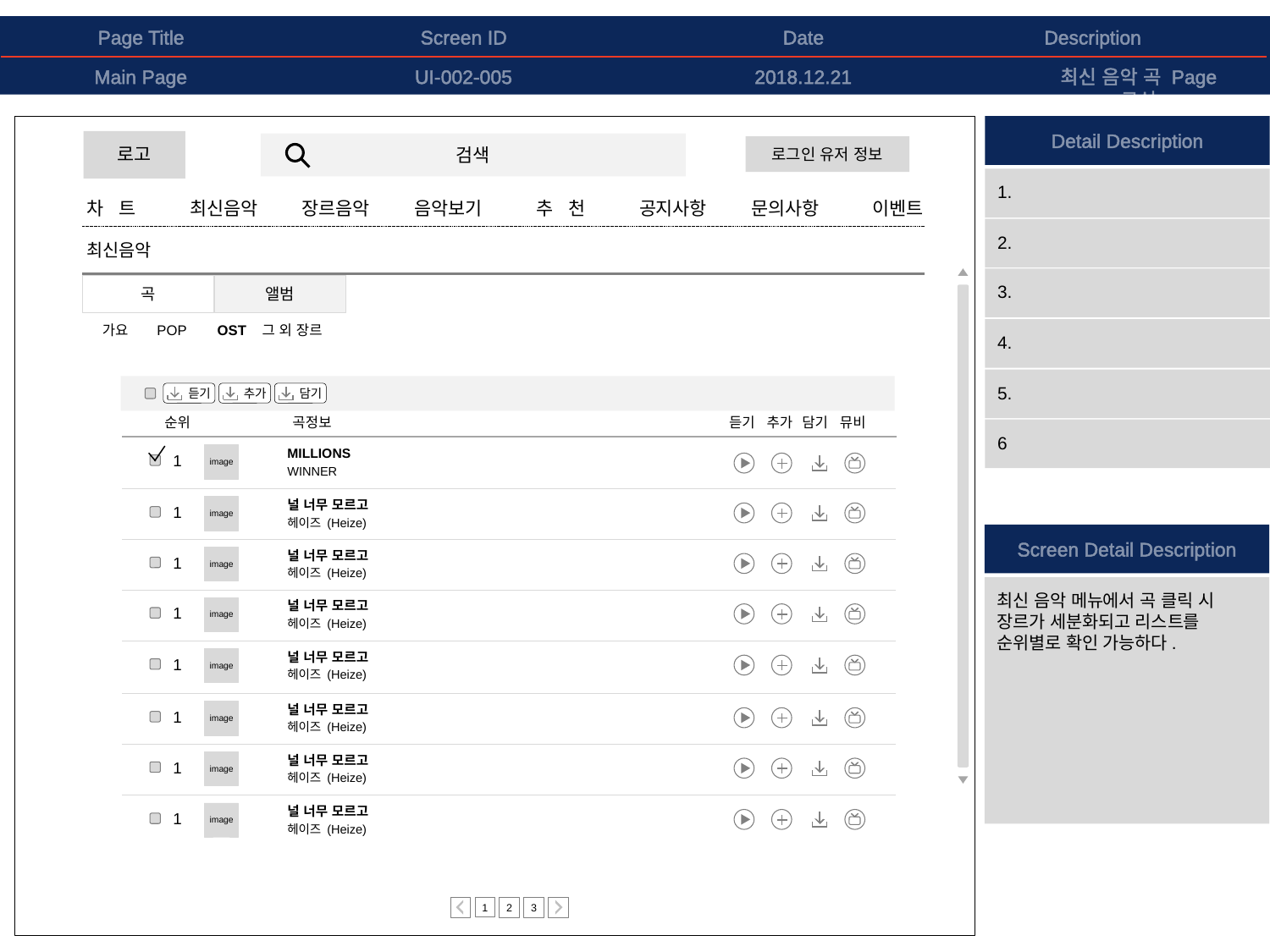

Page Title
Screen ID
Date
Description
Main Page
UI-002-005
2018.12.21
최신 음악 곡 Page 구성

Detail Description

로고

로그인 유저 정보
검색

1.
차   트
최신음악
장르음악
음악보기
추   천
공지사항
문의사항
이벤트

2.
최신음악

3.

곡

앨범
가요
POP
OST
그 외 장르

4.

5.

듣기

추가

담기

순위
곡정보
듣기
추가
담기
뮤비

6
MILLIONS
1

image

WINNER
널 너무 모르고
1

image

헤이즈 (Heize)

Screen Detail Description
널 너무 모르고
1

image

헤이즈 (Heize)

최신 음악 메뉴에서 곡 클릭 시 장르가 세분화되고 리스트를 순위별로 확인 가능하다.
널 너무 모르고
1

image

헤이즈 (Heize)
널 너무 모르고
1

image

헤이즈 (Heize)
널 너무 모르고
1

image

헤이즈 (Heize)
널 너무 모르고
1

image

헤이즈 (Heize)
널 너무 모르고
1

image

헤이즈 (Heize)
1

2

3